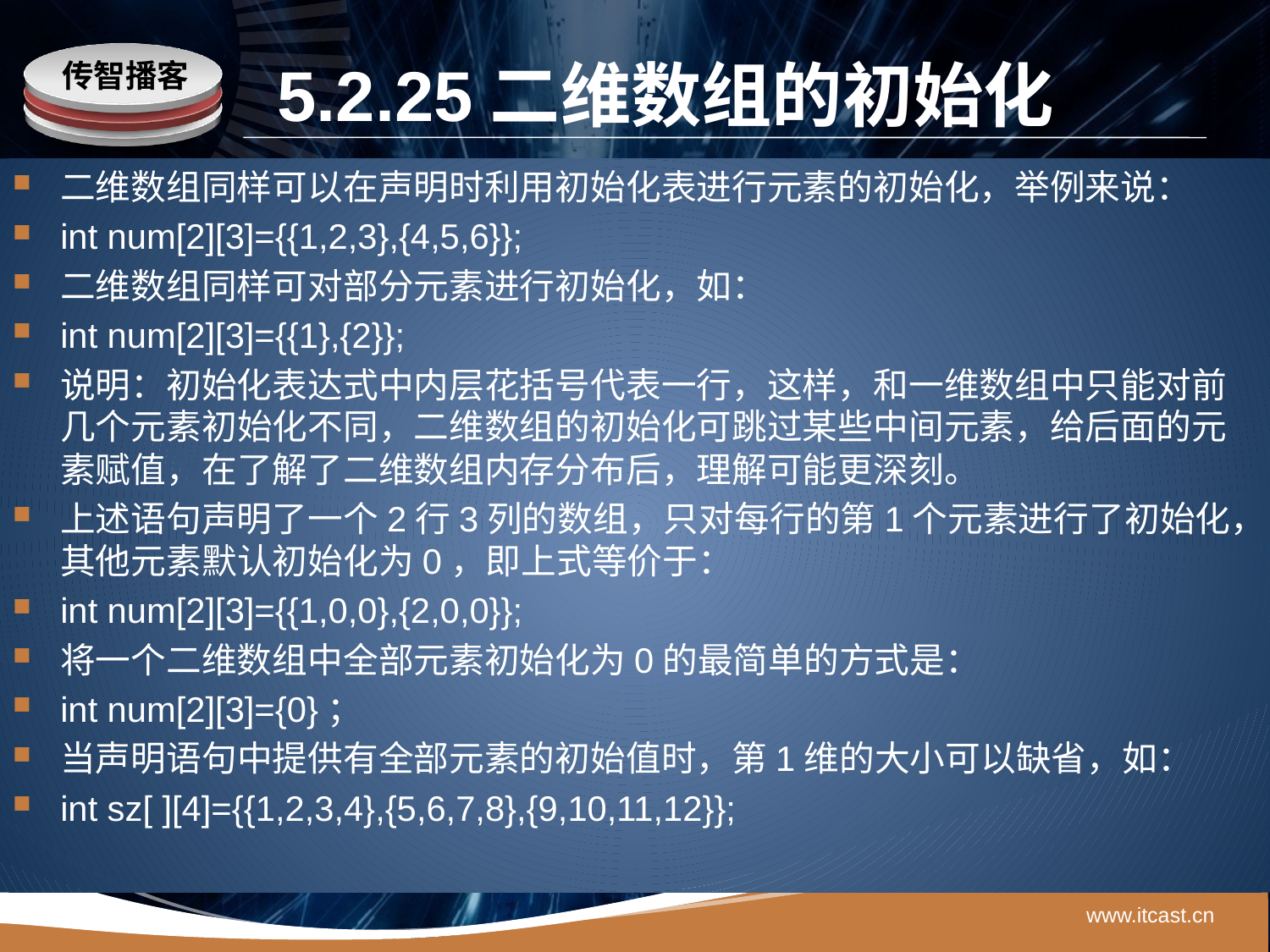

# 5.2.25二维数组的初始化
二维数组同样可以在声明时利用初始化表进行元素的初始化，举例来说：
int num[2][3]={{1,2,3},{4,5,6}};
二维数组同样可对部分元素进行初始化，如：
int num[2][3]={{1},{2}};
说明：初始化表达式中内层花括号代表一行，这样，和一维数组中只能对前几个元素初始化不同，二维数组的初始化可跳过某些中间元素，给后面的元素赋值，在了解了二维数组内存分布后，理解可能更深刻。
上述语句声明了一个2行3列的数组，只对每行的第1个元素进行了初始化，其他元素默认初始化为0，即上式等价于：
int num[2][3]={{1,0,0},{2,0,0}};
将一个二维数组中全部元素初始化为0的最简单的方式是：
int num[2][3]={0}；
当声明语句中提供有全部元素的初始值时，第1维的大小可以缺省，如：
int sz[ ][4]={{1,2,3,4},{5,6,7,8},{9,10,11,12}};
www.itcast.cn